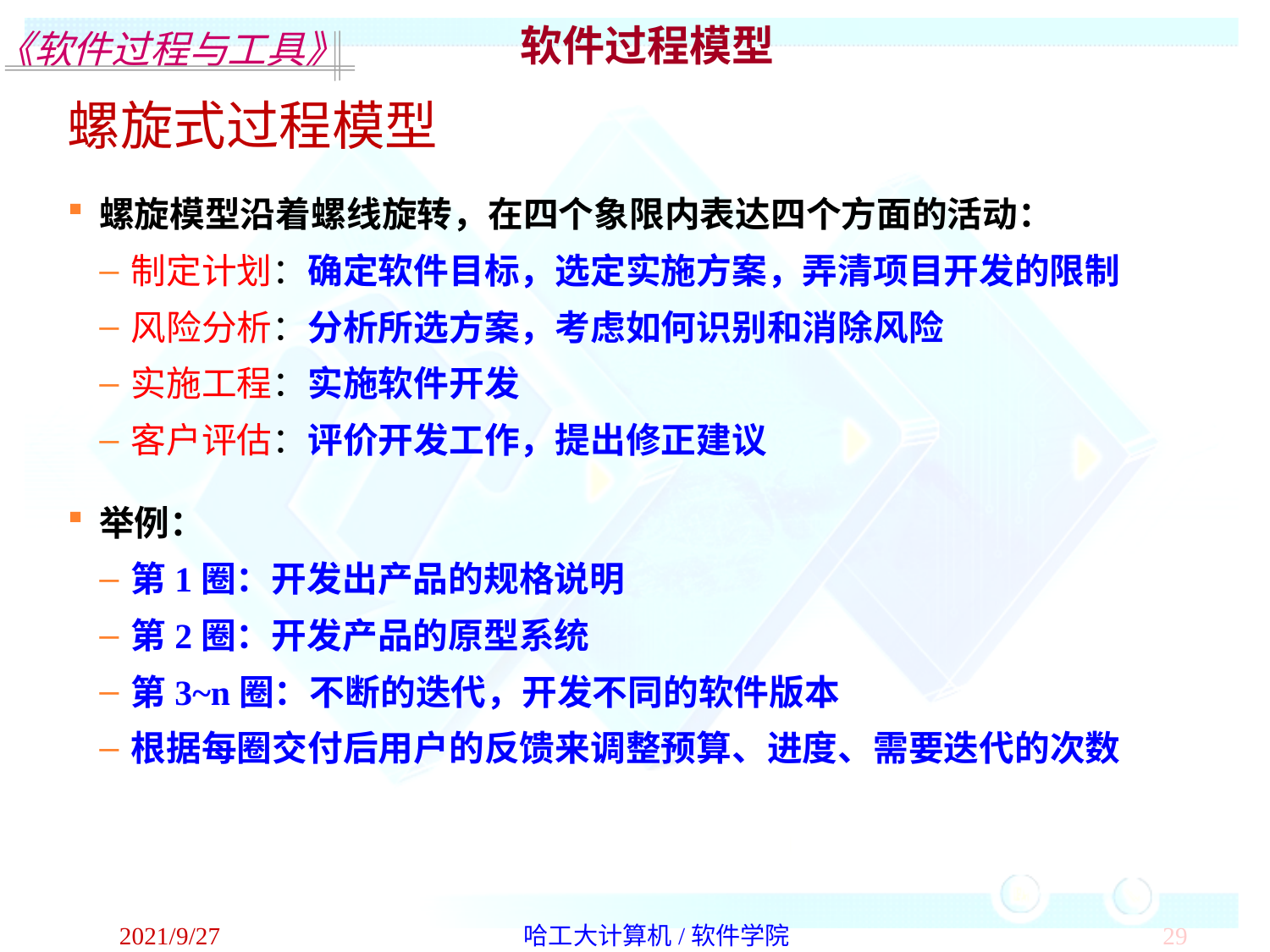

软件过程模型
螺旋式过程模型
螺旋模型沿着螺线旋转，在四个象限内表达四个方面的活动：
制定计划：确定软件目标，选定实施方案，弄清项目开发的限制
风险分析：分析所选方案，考虑如何识别和消除风险
实施工程：实施软件开发
客户评估：评价开发工作，提出修正建议

举例：
第1圈：开发出产品的规格说明
第2圈：开发产品的原型系统
第3~n圈：不断的迭代，开发不同的软件版本
根据每圈交付后用户的反馈来调整预算、进度、需要迭代的次数